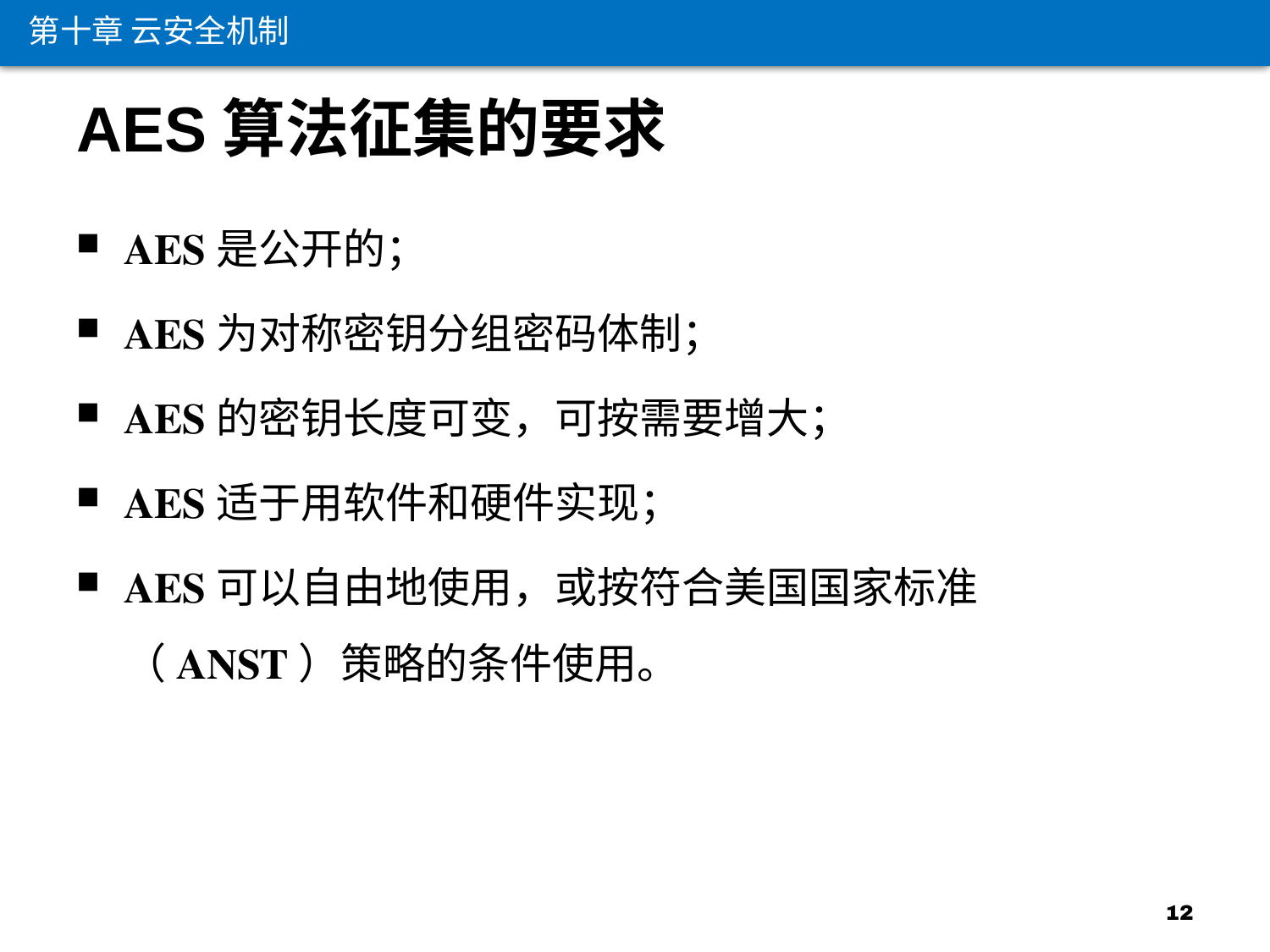

第十章 云安全机制
AES算法征集的要求
AES是公开的；
AES为对称密钥分组密码体制；
AES的密钥长度可变，可按需要增大；
AES适于用软件和硬件实现；
AES可以自由地使用，或按符合美国国家标准（ANST）策略的条件使用。

12